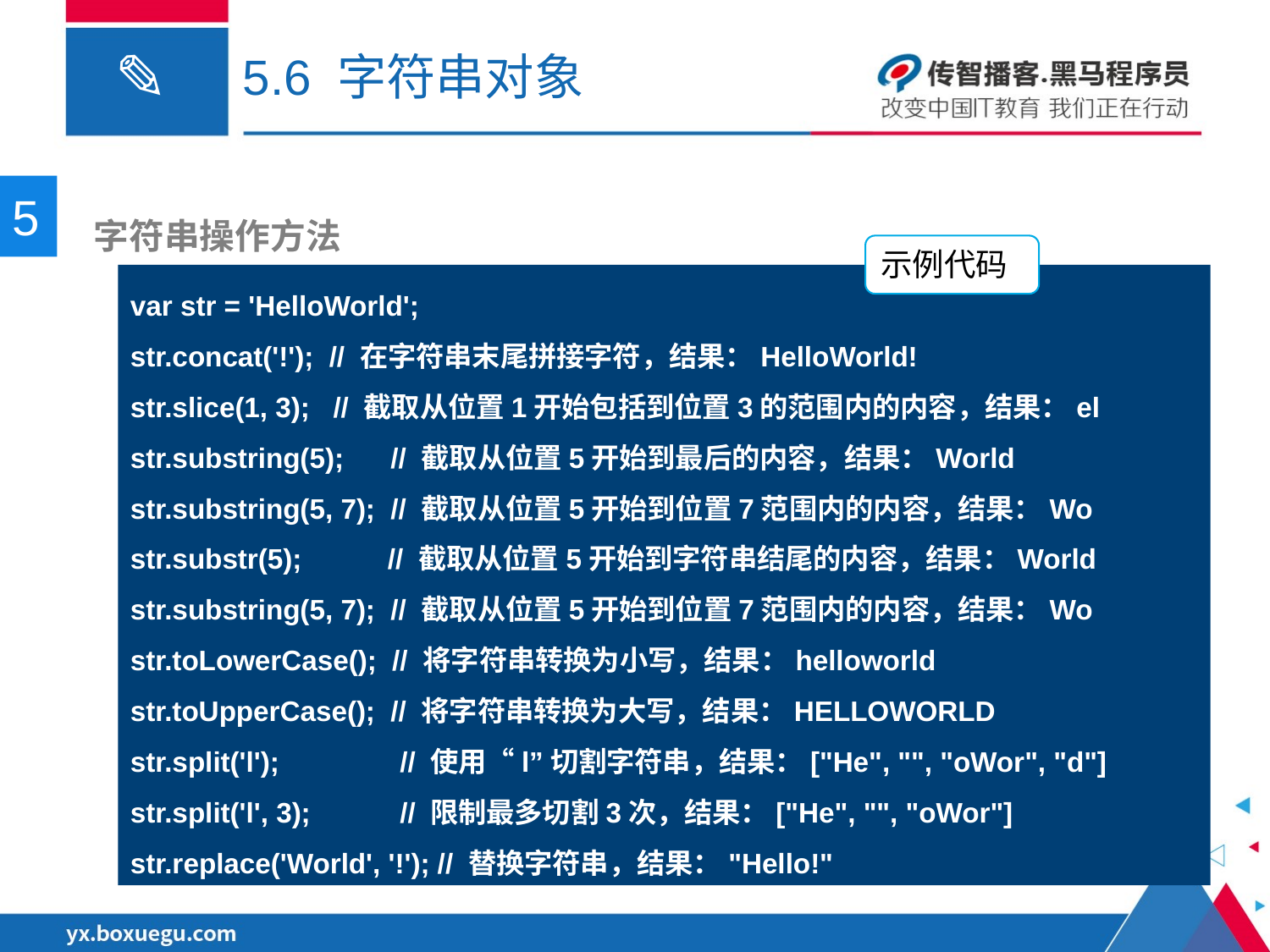

# 5.6 字符串对象

5
  字符串操作方法
示例代码
var str = 'HelloWorld';
str.concat('!');  // 在字符串末尾拼接字符，结果：HelloWorld!
str.slice(1, 3);   // 截取从位置1开始包括到位置3的范围内的内容，结果：el
str.substring(5);      // 截取从位置5开始到最后的内容，结果：World
str.substring(5, 7);  // 截取从位置5开始到位置7范围内的内容，结果：Wo
str.substr(5);           // 截取从位置5开始到字符串结尾的内容，结果：World
str.substring(5, 7);  // 截取从位置5开始到位置7范围内的内容，结果：Wo
str.toLowerCase();  // 将字符串转换为小写，结果：helloworld
str.toUpperCase();  // 将字符串转换为大写，结果：HELLOWORLD
str.split('l');	  // 使用“l”切割字符串，结果：["He", "", "oWor", "d"]
str.split('l', 3);	  // 限制最多切割3次，结果：["He", "", "oWor"]
str.replace('World', '!'); // 替换字符串，结果："Hello!"